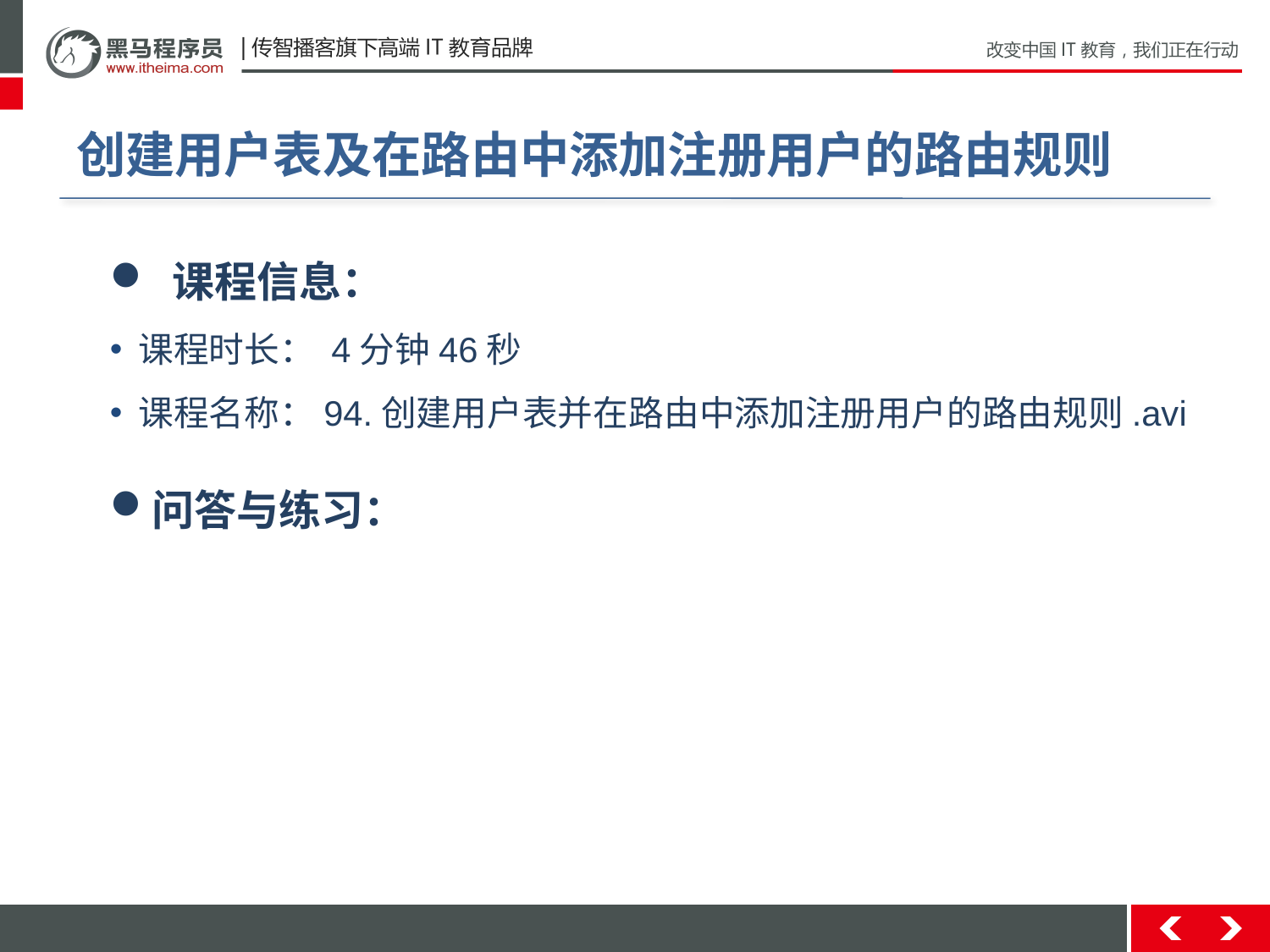

# 创建用户表及在路由中添加注册用户的路由规则
 课程信息：
 课程时长： 4分钟46秒
 课程名称：94.创建用户表并在路由中添加注册用户的路由规则.avi
问答与练习：